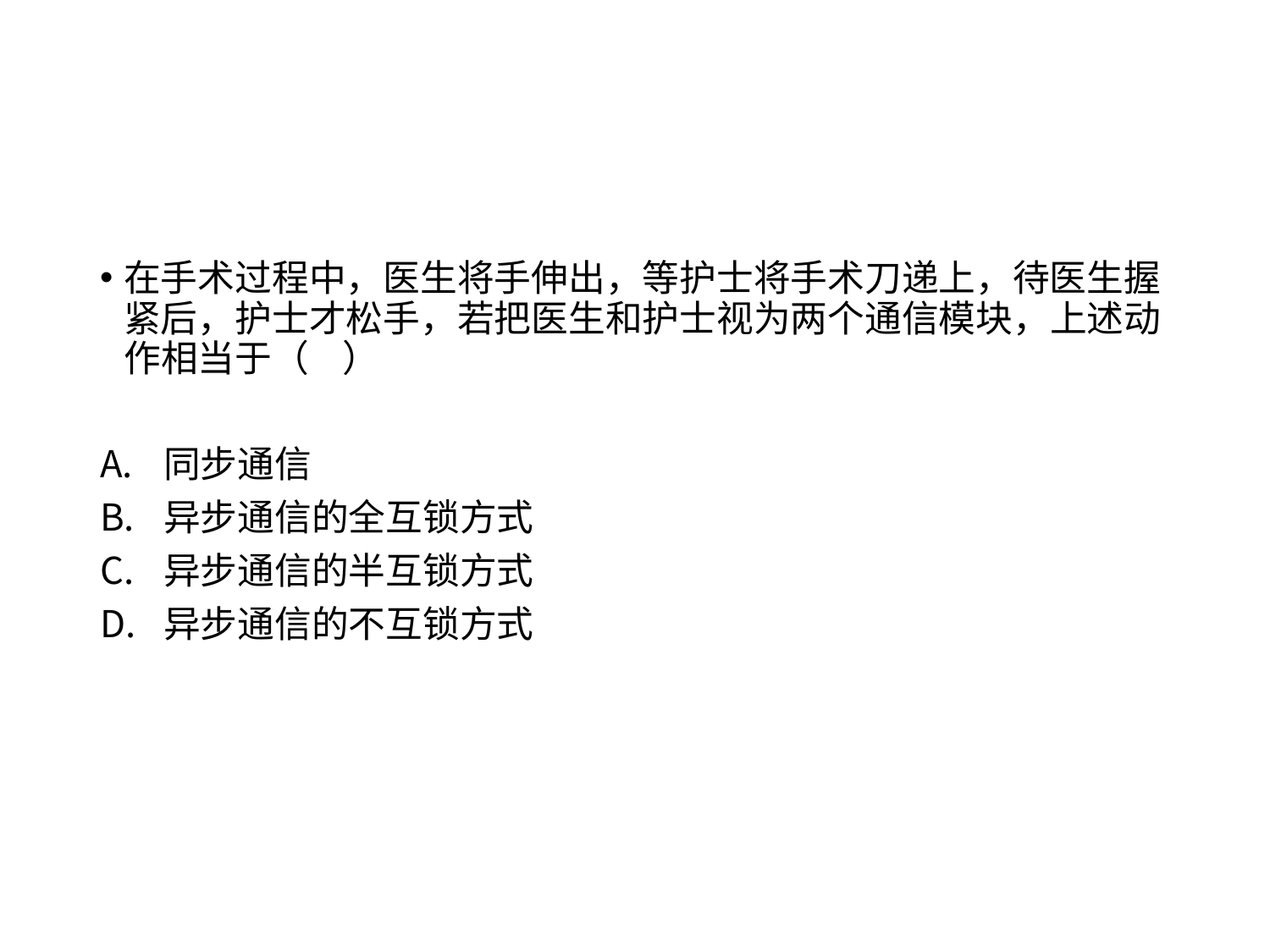

#
在手术过程中，医生将手伸出，等护士将手术刀递上，待医生握紧后，护士才松手，若把医生和护士视为两个通信模块，上述动作相当于（    ）

同步通信
异步通信的全互锁方式
异步通信的半互锁方式
异步通信的不互锁方式